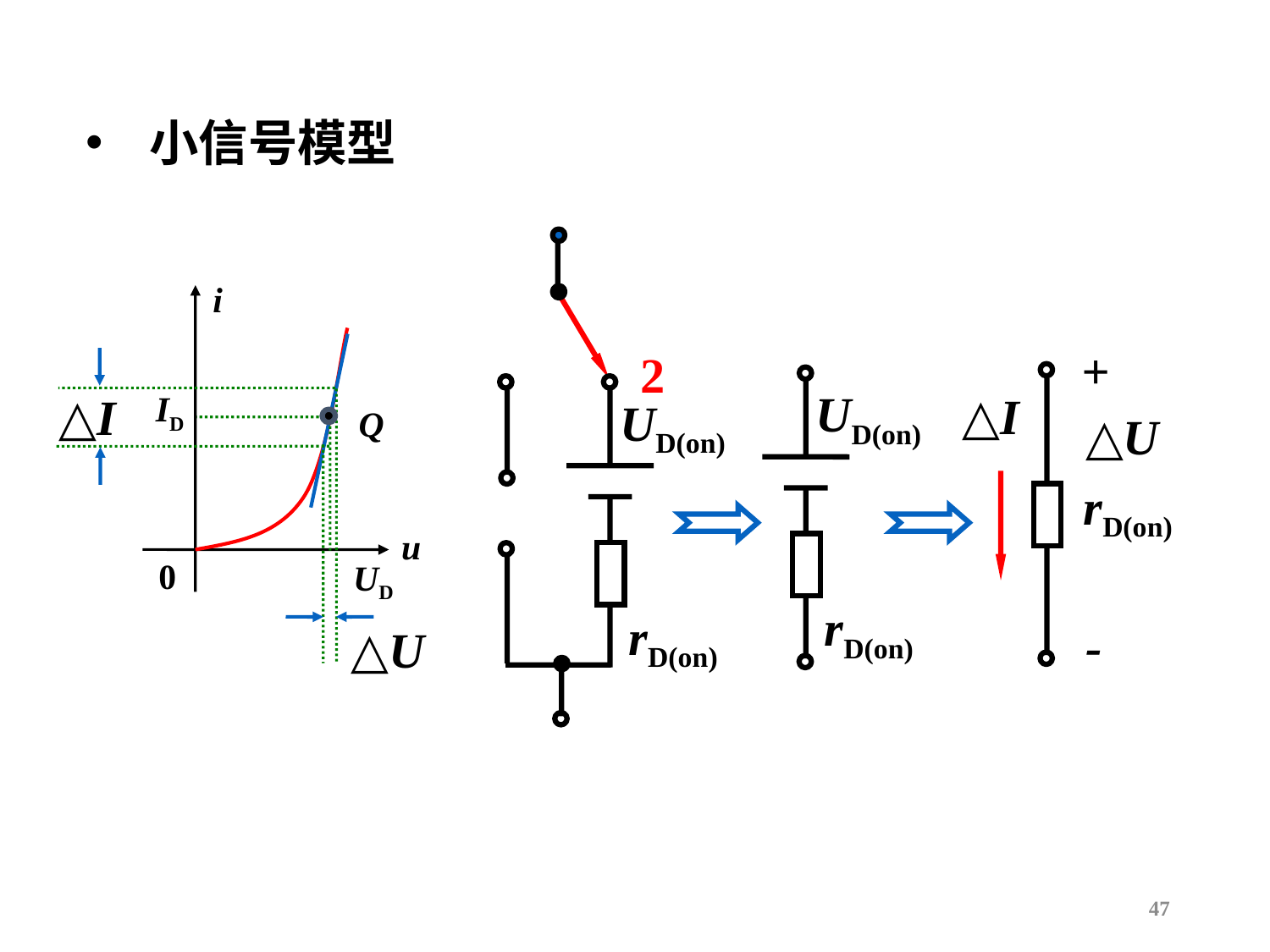

小信号模型

2

UD(on)

rD(on)

i

u
0

+

△I
△U

rD(on)

-

UD(on)

rD(on)

△I
ID

Q

UD
△U

47